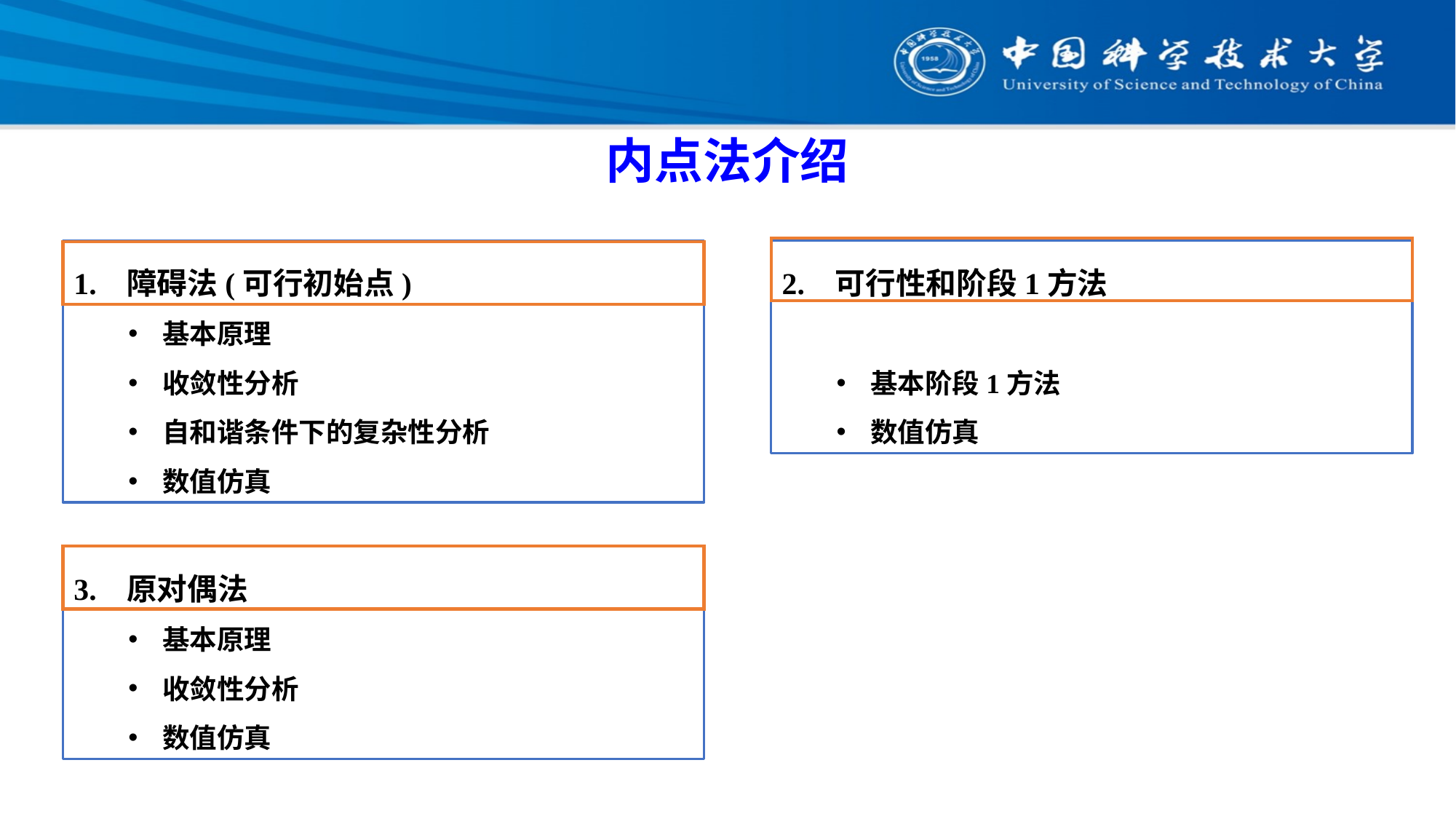

内点法介绍

1.   障碍法(可行初始点)
基本原理
收敛性分析
自和谐条件下的复杂性分析
数值仿真
2.   可行性和阶段1方法

基本阶段1方法
数值仿真

3.   原对偶法
基本原理
收敛性分析
数值仿真